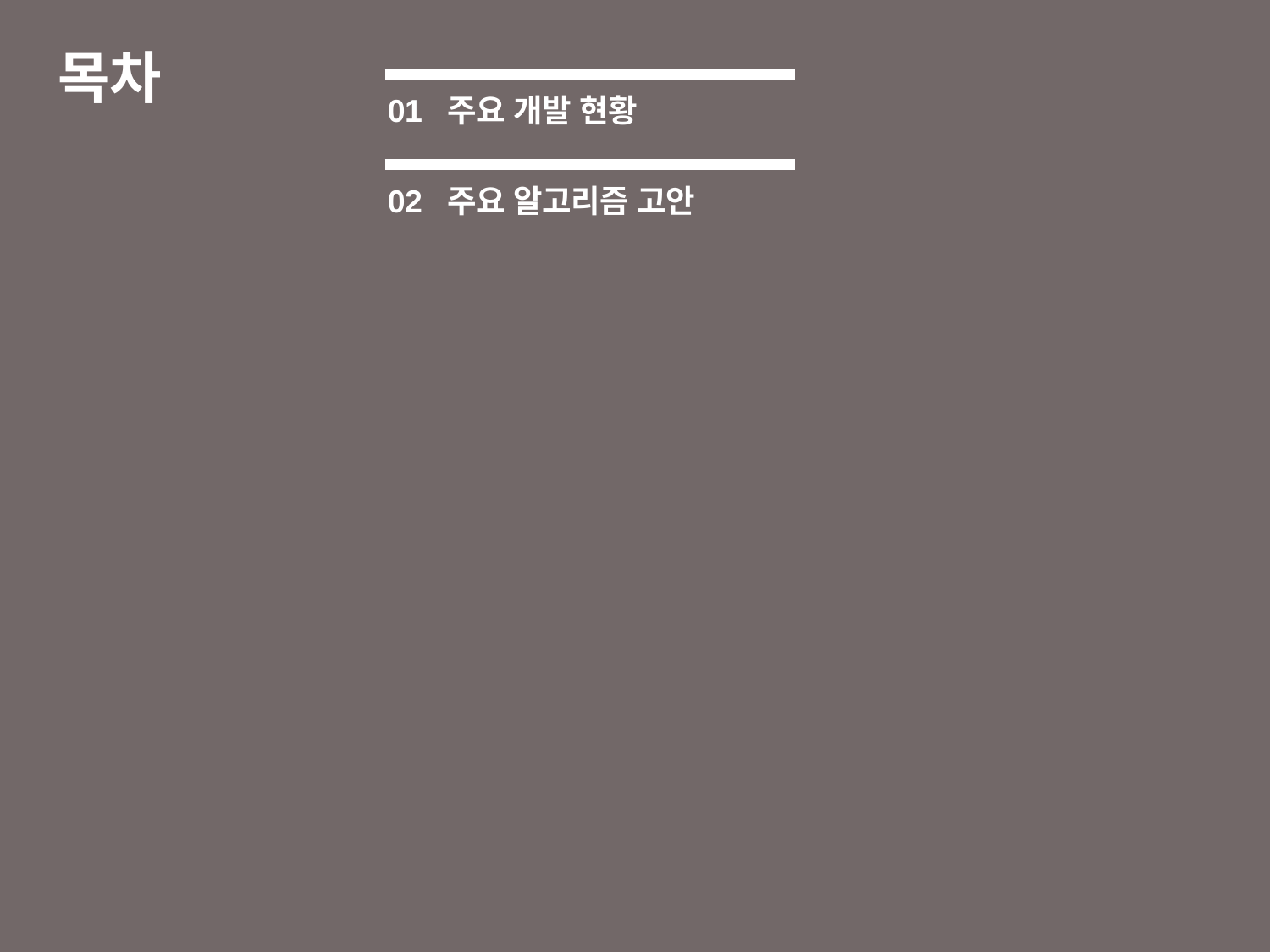

# 목차
01  주요 개발 현황
02  주요 알고리즘 고안